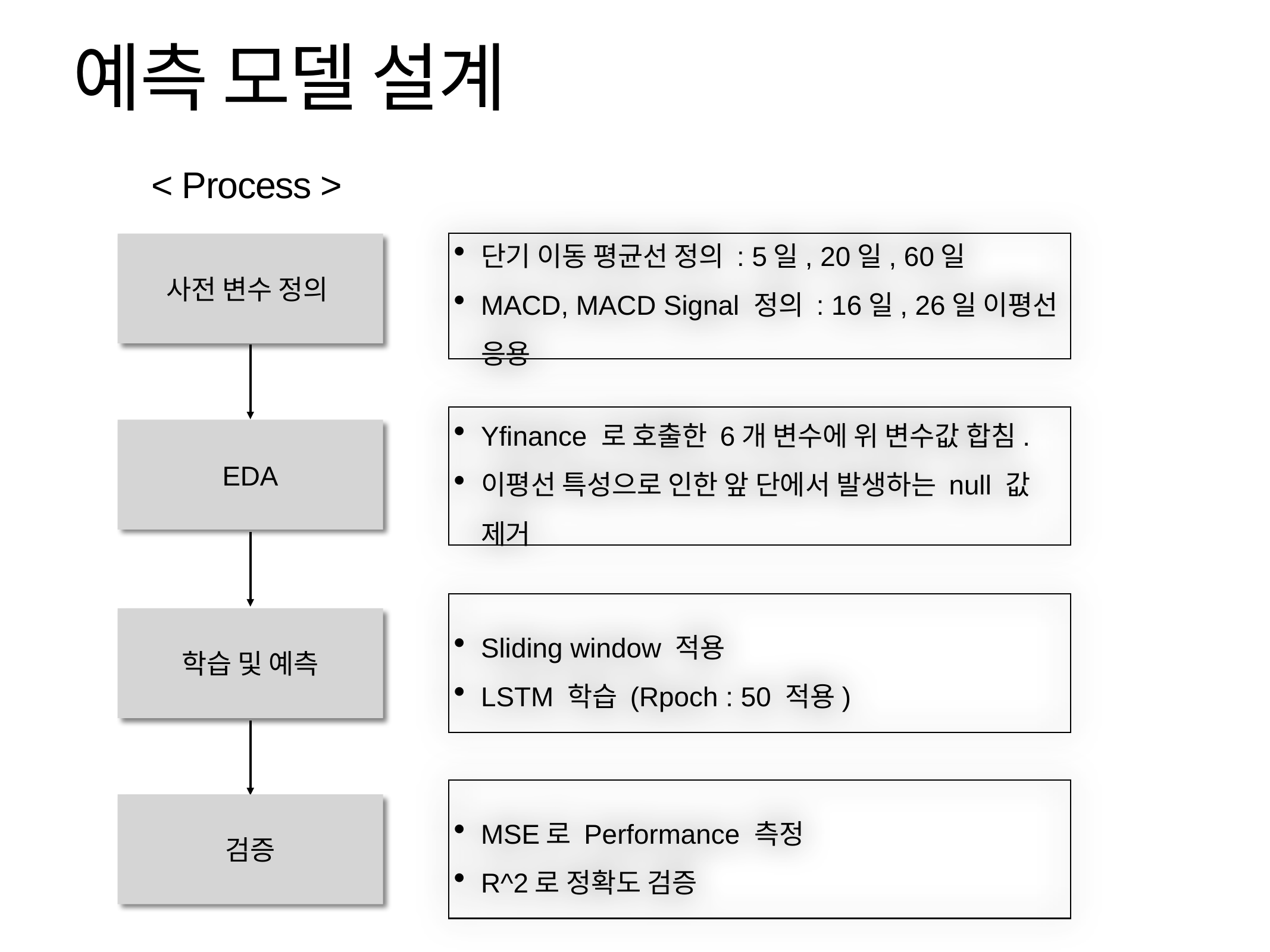

# 예측 모델 설계
< Process >
단기 이동 평균선 정의 : 5일, 20일, 60일
MACD, MACD Signal 정의 : 16일, 26일 이평선 응용
사전 변수 정의

Yfinance 로 호출한 6개 변수에 위 변수값 합침.
이평선 특성으로 인한 앞 단에서 발생하는 null 값 제거
EDA

Sliding window 적용
LSTM 학습 (Rpoch : 50 적용)
학습 및 예측

MSE로 Performance 측정
R^2로 정확도 검증
검증